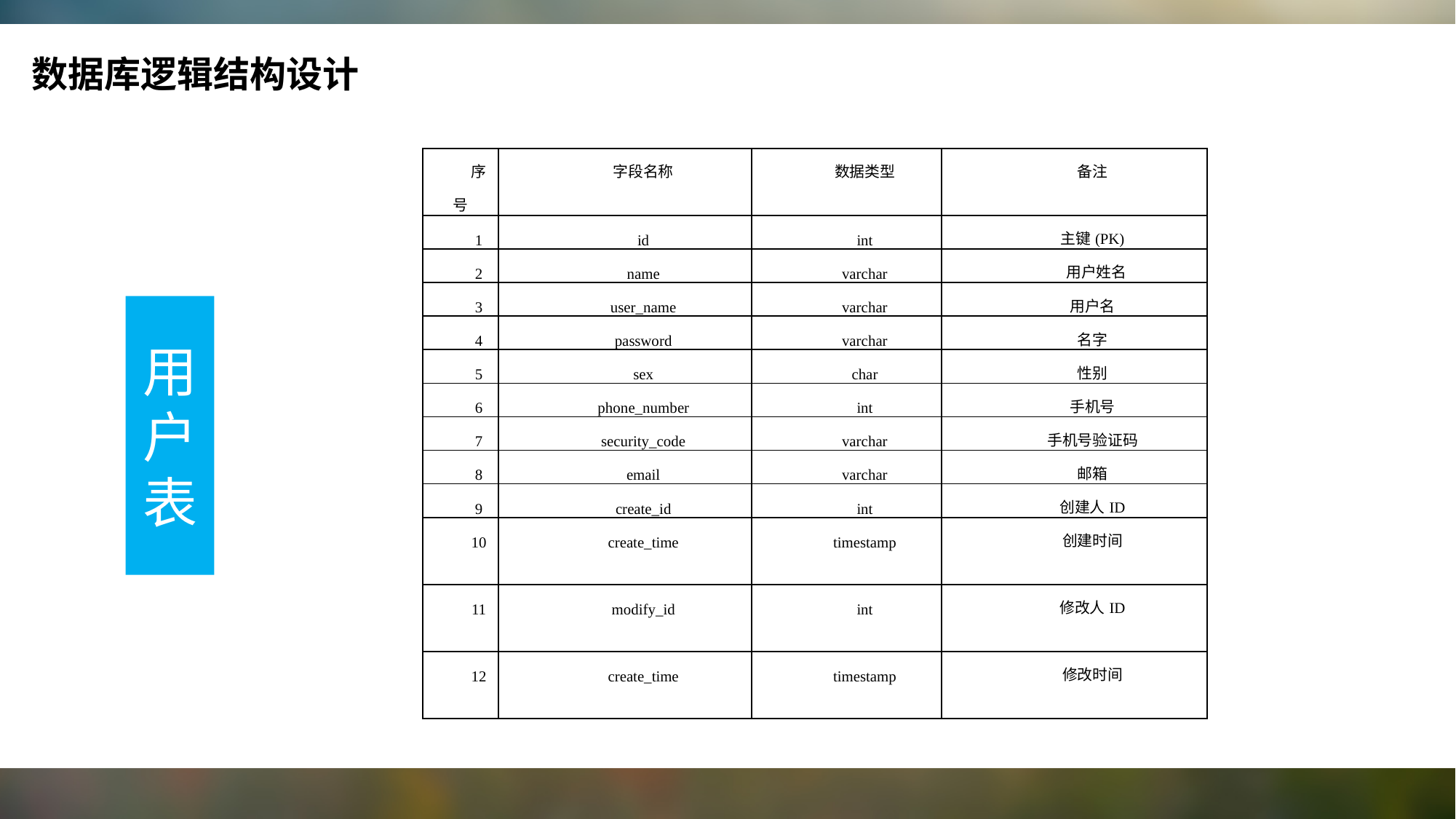

数据库逻辑结构设计
| 序号 | 字段名称 | 数据类型 | 备注 |
| --- | --- | --- | --- |
| 1 | id | int | 主键(PK) |
| 2 | name | varchar | 用户姓名 |
| 3 | user\_name | varchar | 用户名 |
| 4 | password | varchar | 名字 |
| 5 | sex | char | 性别 |
| 6 | phone\_number | int | 手机号 |
| 7 | security\_code | varchar | 手机号验证码 |
| 8 | email | varchar | 邮箱 |
| 9 | create\_id | int | 创建人ID |
| 10 | create\_time | timestamp | 创建时间 |
| 11 | modify\_id | int | 修改人ID |
| 12 | create\_time | timestamp | 修改时间 |

用户表